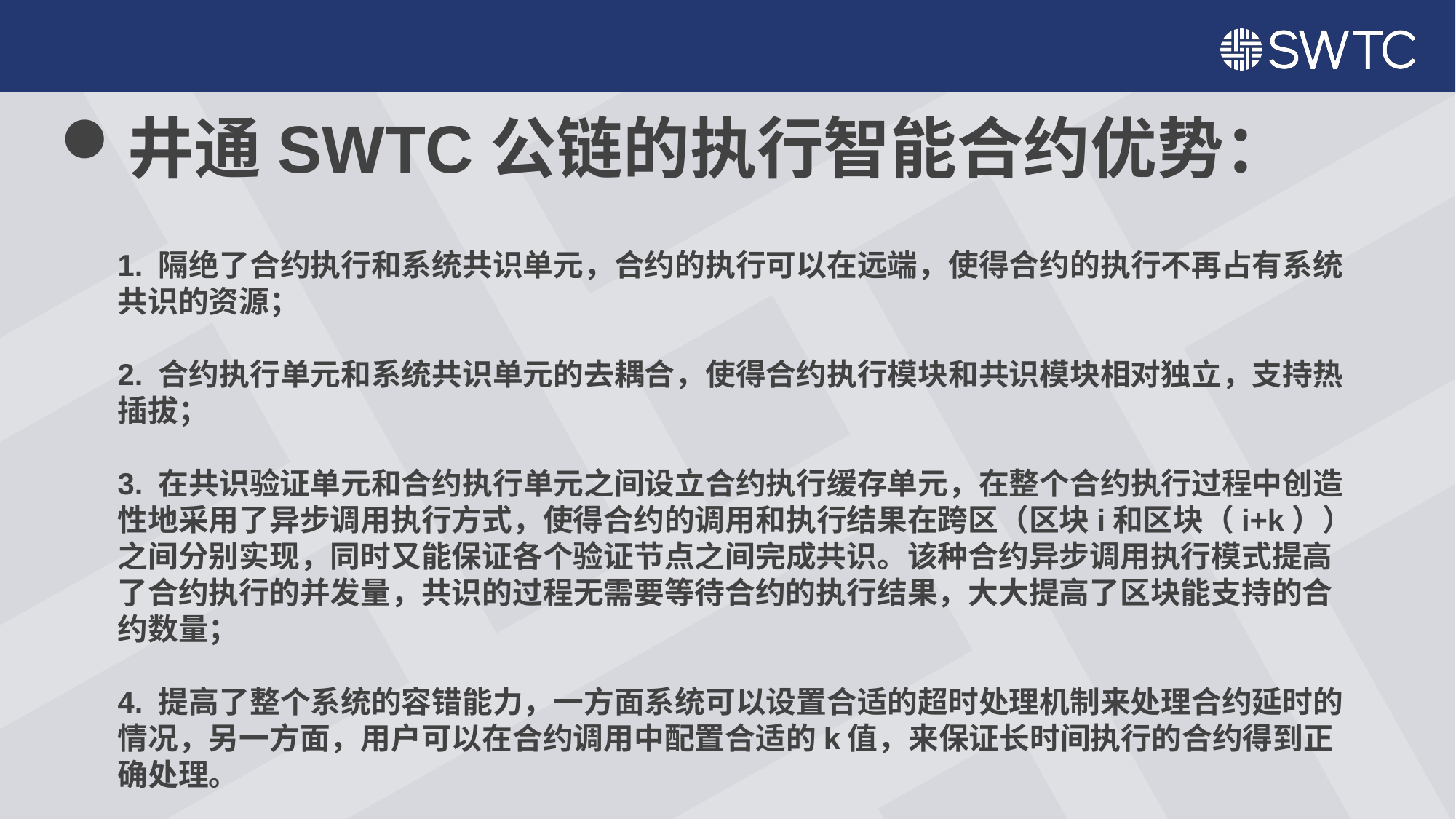

# 井通SWTC公链的执行智能合约优势：
1. 隔绝了合约执行和系统共识单元，合约的执行可以在远端，使得合约的执行不再占有系统共识的资源；

2. 合约执行单元和系统共识单元的去耦合，使得合约执行模块和共识模块相对独立，支持热插拔；

3. 在共识验证单元和合约执行单元之间设立合约执行缓存单元，在整个合约执行过程中创造性地采用了异步调用执行方式，使得合约的调用和执行结果在跨区（区块i和区块（i+k））之间分别实现，同时又能保证各个验证节点之间完成共识。该种合约异步调用执行模式提高了合约执行的并发量，共识的过程无需要等待合约的执行结果，大大提高了区块能支持的合约数量；

4. 提高了整个系统的容错能力，一方面系统可以设置合适的超时处理机制来处理合约延时的情况，另一方面，用户可以在合约调用中配置合适的k值，来保证长时间执行的合约得到正确处理。